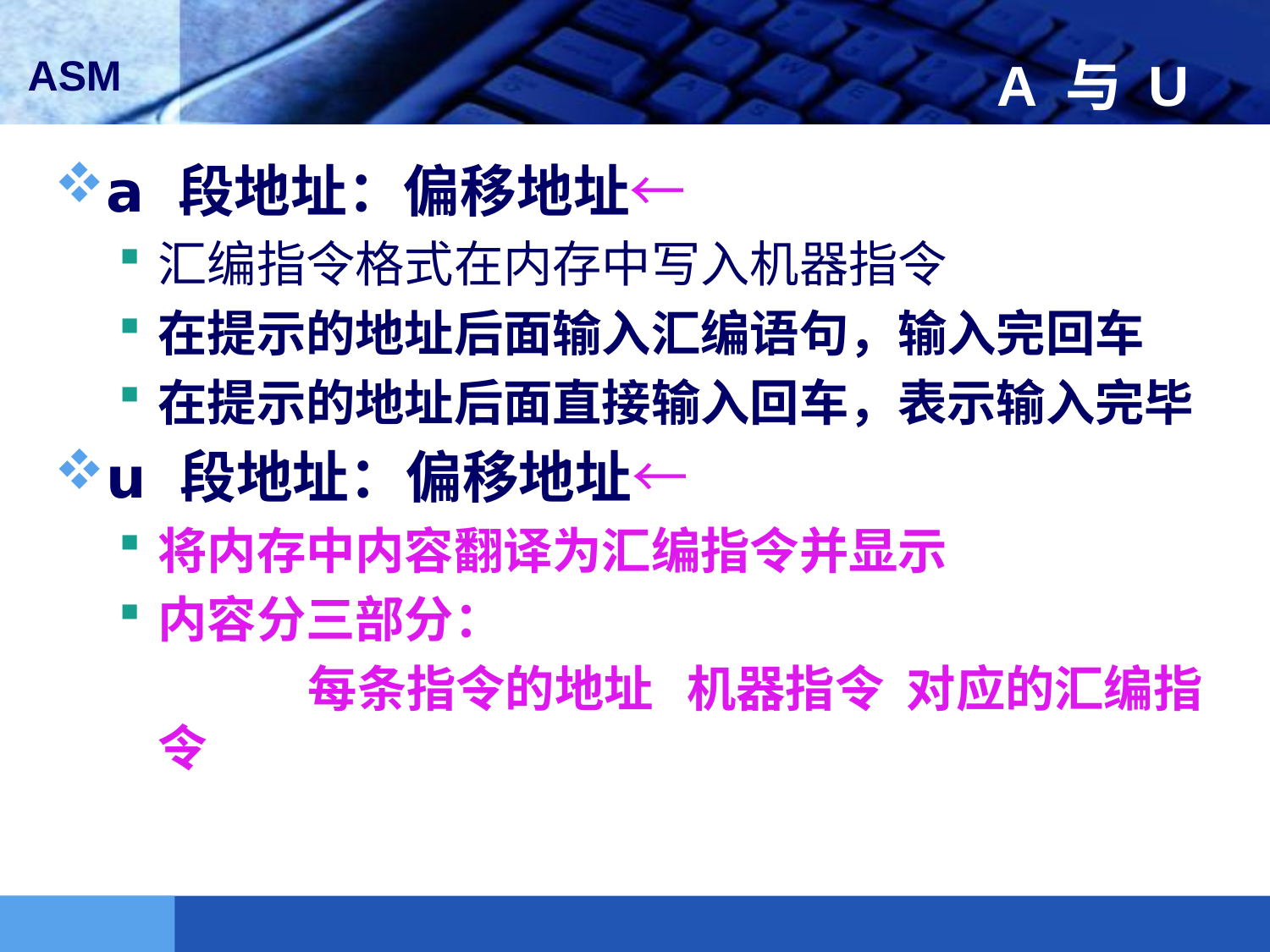

# A 与 U
a 段地址：偏移地址←
汇编指令格式在内存中写入机器指令
在提示的地址后面输入汇编语句，输入完回车
在提示的地址后面直接输入回车，表示输入完毕
u 段地址：偏移地址←
将内存中内容翻译为汇编指令并显示
内容分三部分：
		 每条指令的地址   机器指令  对应的汇编指令